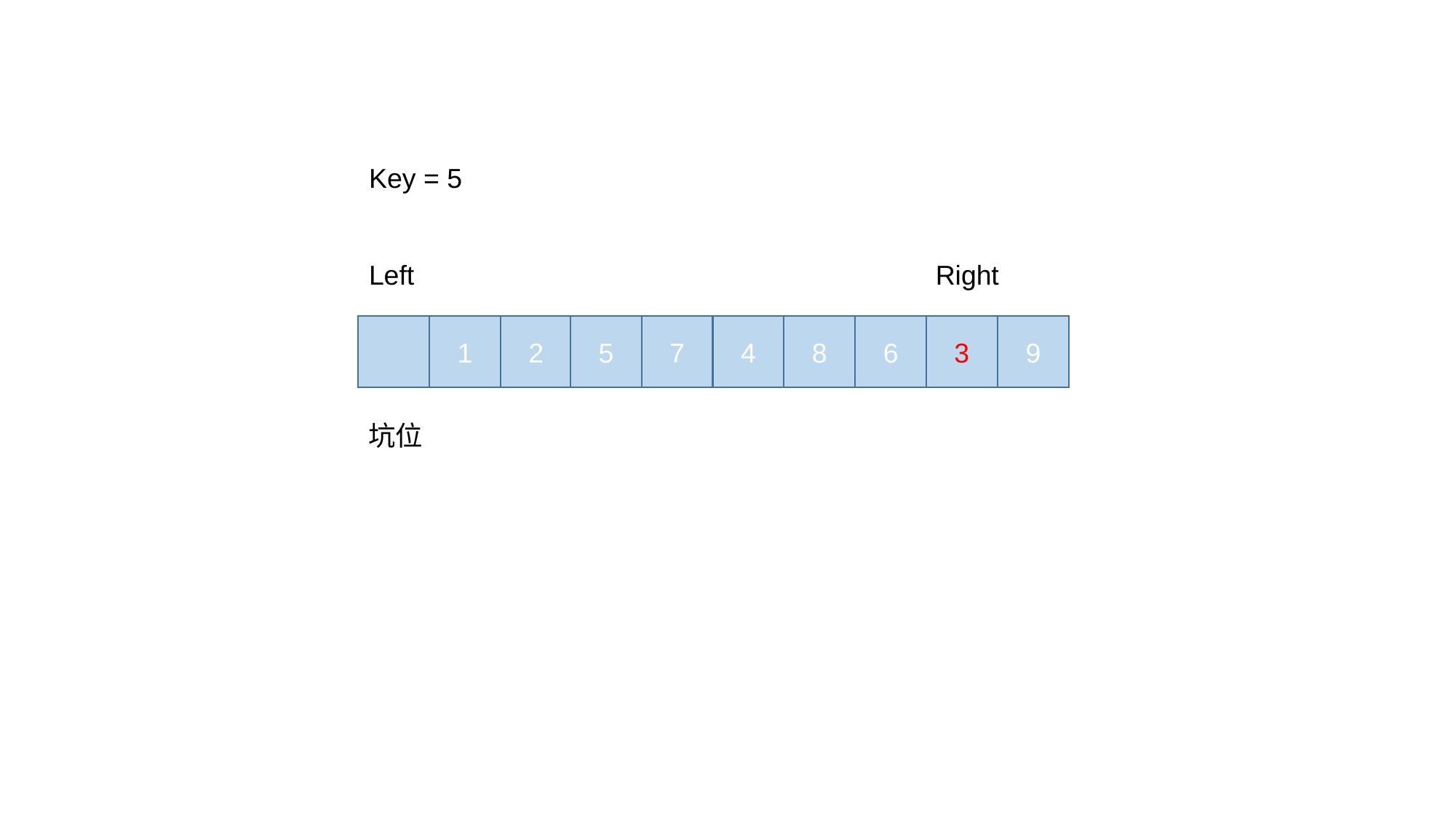

Key = 5

Left

Right

1
2
5
7
4
8
6
3
9
坑位